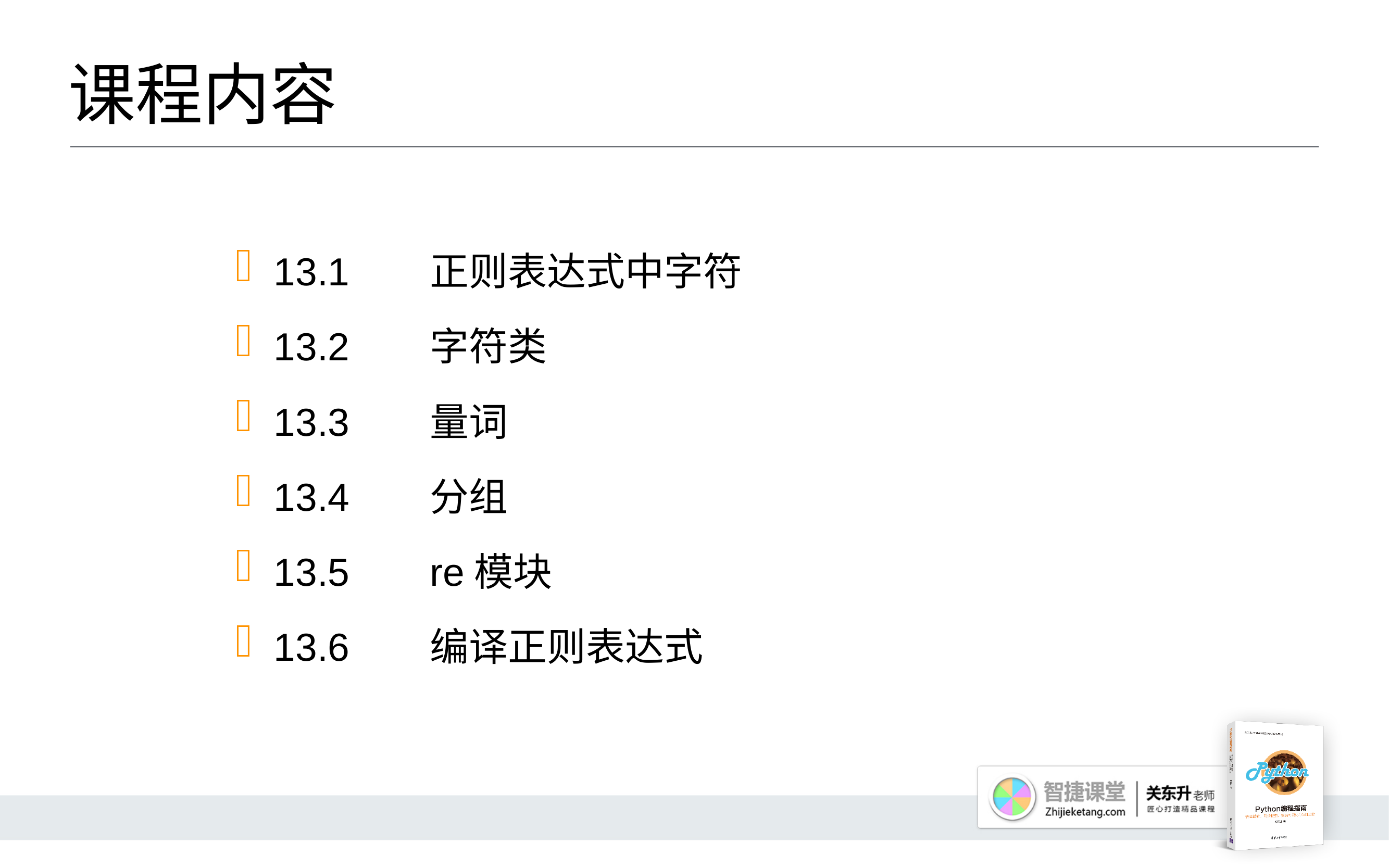

# 课程内容
13.1 	正则表达式中字符
13.2 	字符类
13.3 	量词
13.4 	分组
13.5 	re模块
13.6 	编译正则表达式